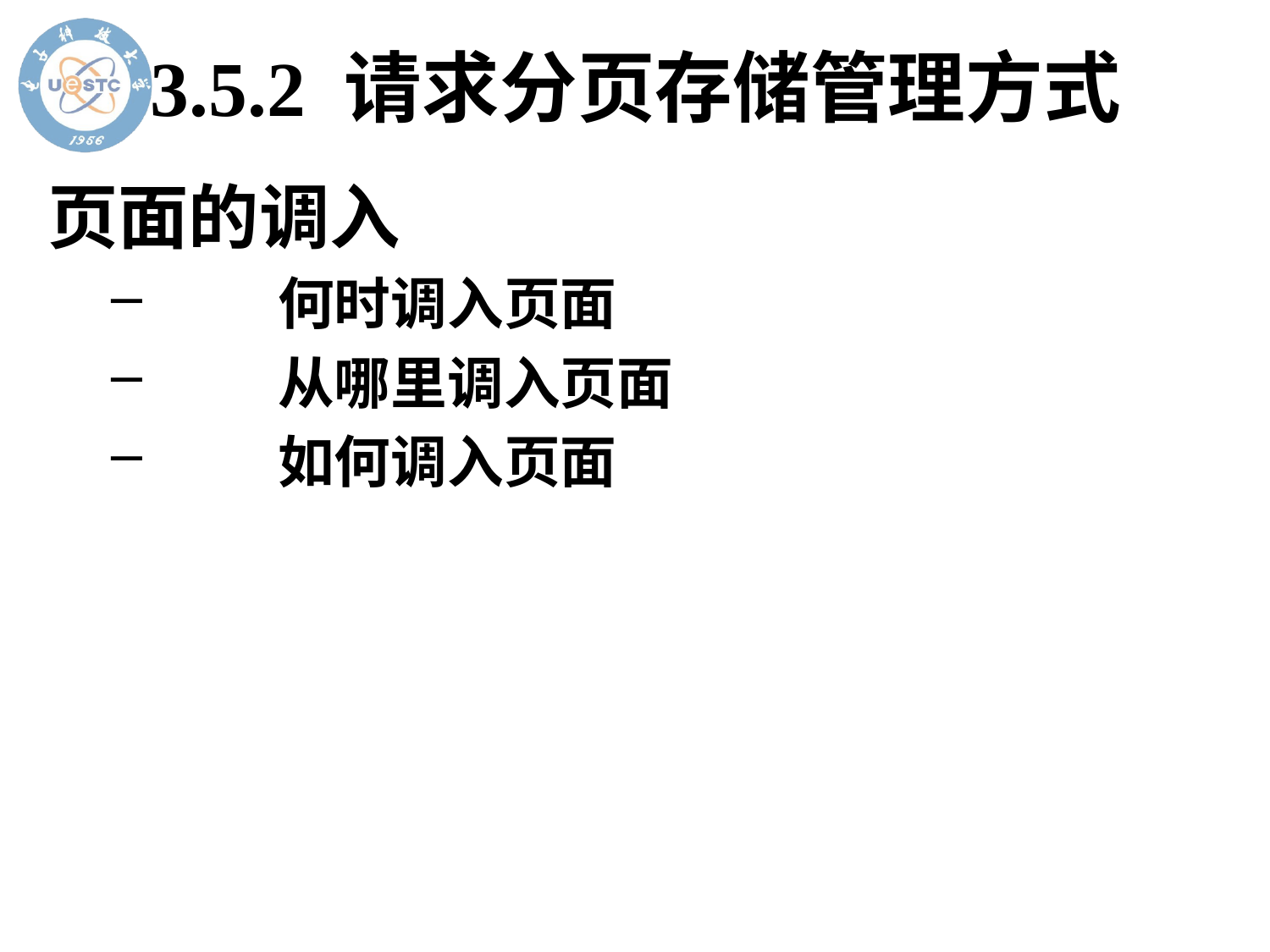

# 3.5.2 请求分页存储管理方式
页面的调入
	何时调入页面
	从哪里调入页面
	如何调入页面